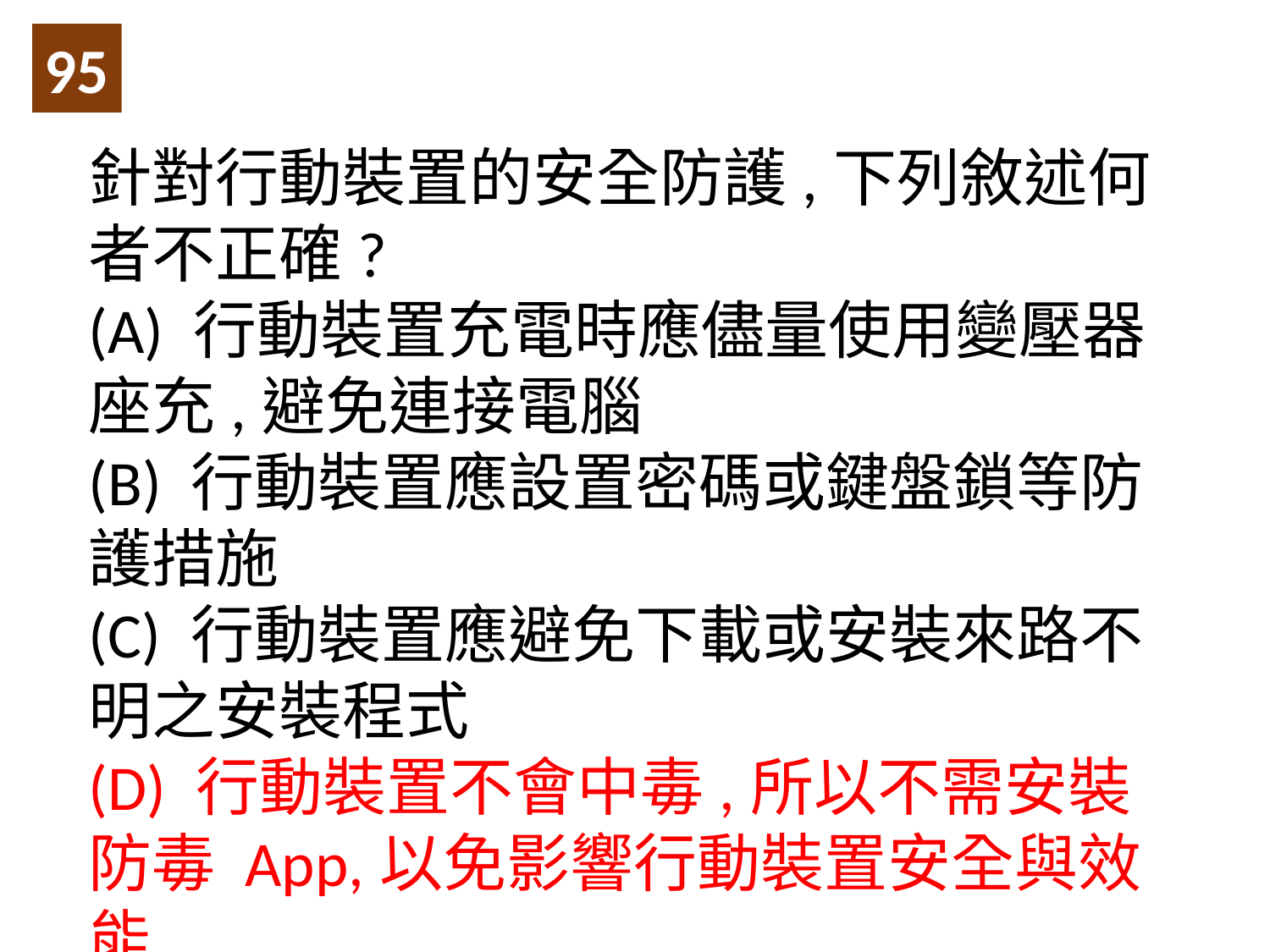

95
針對行動裝置的安全防護,下列敘述何者不正確?
(A) 行動裝置充電時應儘量使用變壓器座充,避免連接電腦
(B) 行動裝置應設置密碼或鍵盤鎖等防護措施
(C) 行動裝置應避免下載或安裝來路不明之安裝程式
(D) 行動裝置不會中毒,所以不需安裝防毒 App,以免影響行動裝置安全與效能